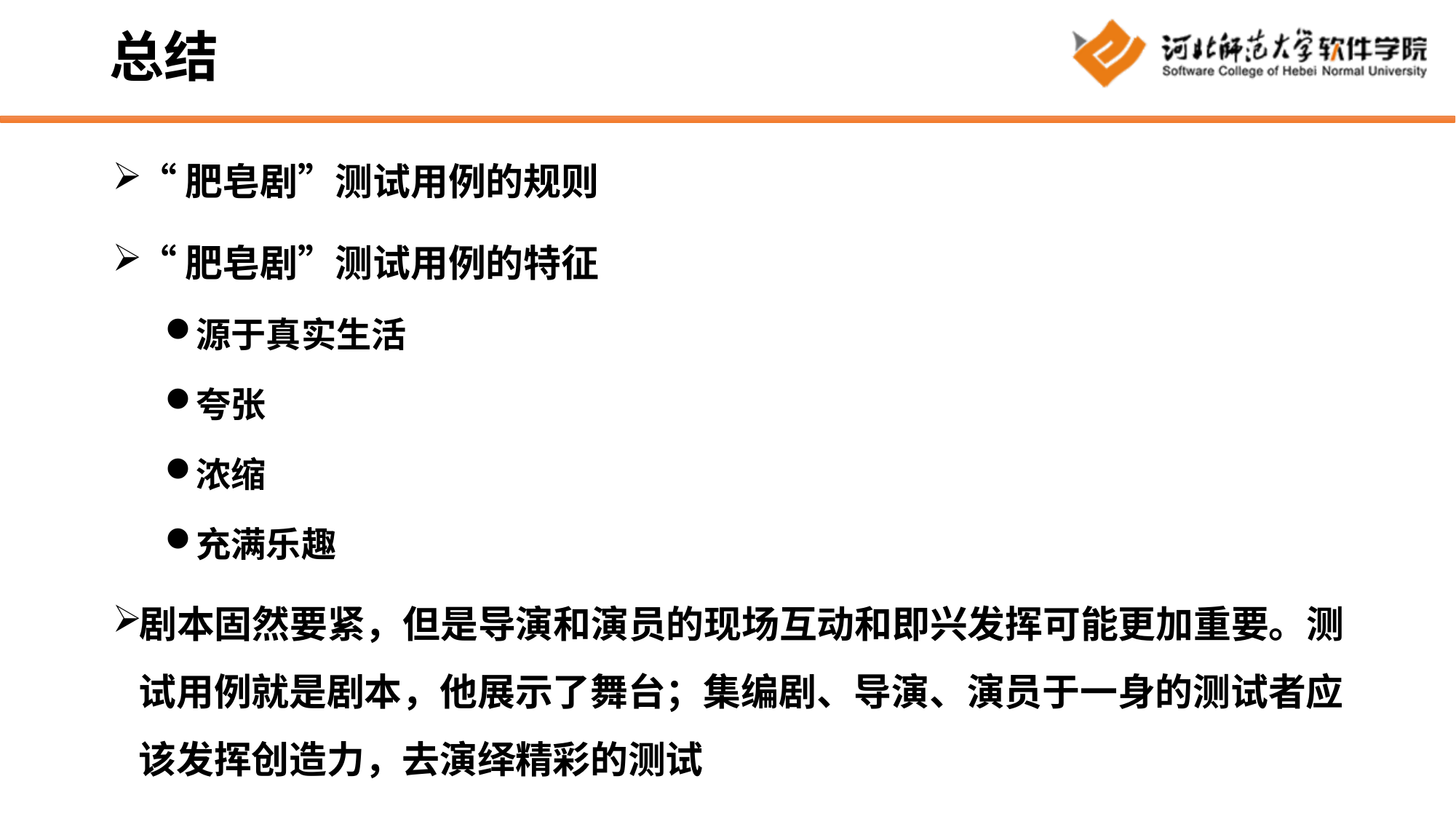

# 总结
“肥皂剧”测试用例的规则
“肥皂剧”测试用例的特征
源于真实生活
夸张
浓缩
充满乐趣
剧本固然要紧，但是导演和演员的现场互动和即兴发挥可能更加重要。测试用例就是剧本，他展示了舞台；集编剧、导演、演员于一身的测试者应该发挥创造力，去演绎精彩的测试